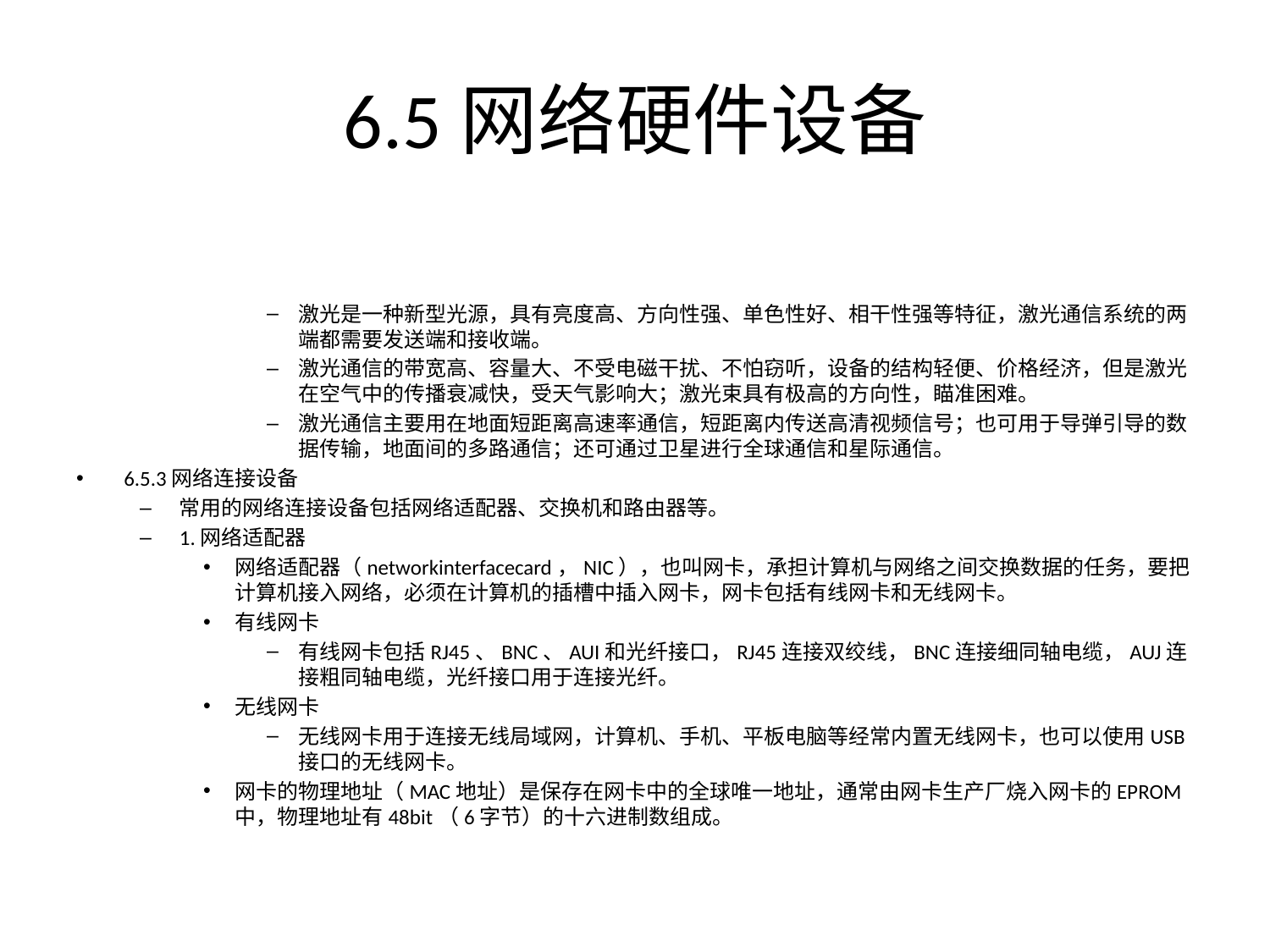

# 6.5网络硬件设备

激光是一种新型光源，具有亮度高、方向性强、单色性好、相干性强等特征，激光通信系统的两端都需要发送端和接收端。
激光通信的带宽高、容量大、不受电磁干扰、不怕窃听，设备的结构轻便、价格经济，但是激光在空气中的传播衰减快，受天气影响大；激光束具有极高的方向性，瞄准困难。
激光通信主要用在地面短距离高速率通信，短距离内传送高清视频信号；也可用于导弹引导的数据传输，地面间的多路通信；还可通过卫星进行全球通信和星际通信。
6.5.3网络连接设备
常用的网络连接设备包括网络适配器、交换机和路由器等。
1.网络适配器
网络适配器（networkinterfacecard，NIC），也叫网卡，承担计算机与网络之间交换数据的任务，要把计算机接入网络，必须在计算机的插槽中插入网卡，网卡包括有线网卡和无线网卡。
有线网卡
有线网卡包括RJ45、BNC、AUI和光纤接口，RJ45连接双绞线，BNC连接细同轴电缆，AUJ连接粗同轴电缆，光纤接口用于连接光纤。
无线网卡
无线网卡用于连接无线局域网，计算机、手机、平板电脑等经常内置无线网卡，也可以使用USB接口的无线网卡。
网卡的物理地址（MAC地址）是保存在网卡中的全球唯一地址，通常由网卡生产厂烧入网卡的EPROM中，物理地址有48bit（6字节）的十六进制数组成。